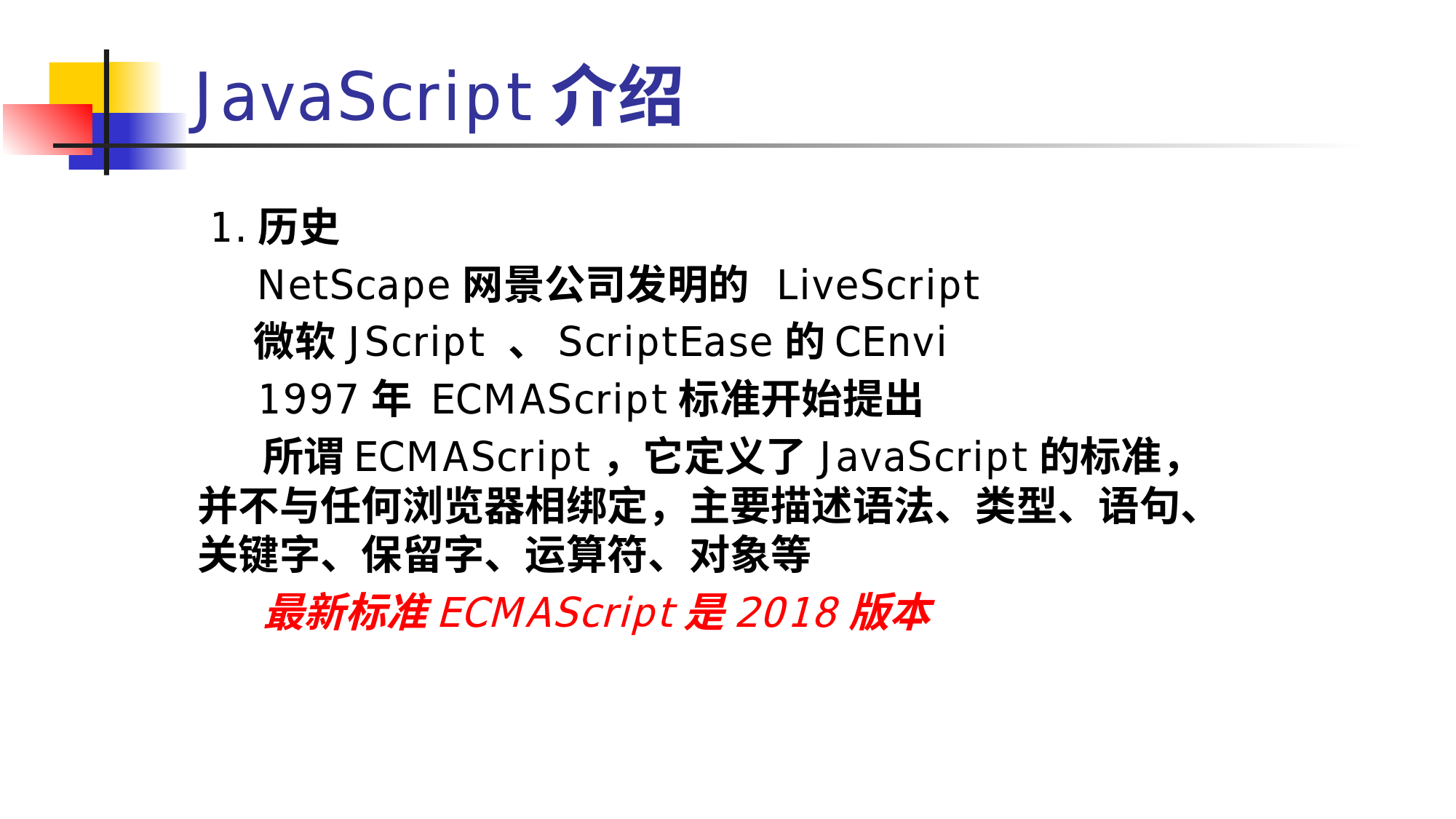

JavaScript介绍
 1.历史
     NetScape网景公司发明的  LiveScript
     微软JScript 、ScriptEase的CEnvi
     1997年 ECMAScript标准开始提出
      所谓ECMAScript，它定义了JavaScript的标准，并不与任何浏览器相绑定，主要描述语法、类型、语句、关键字、保留字、运算符、对象等
      最新标准ECMAScript是2018版本